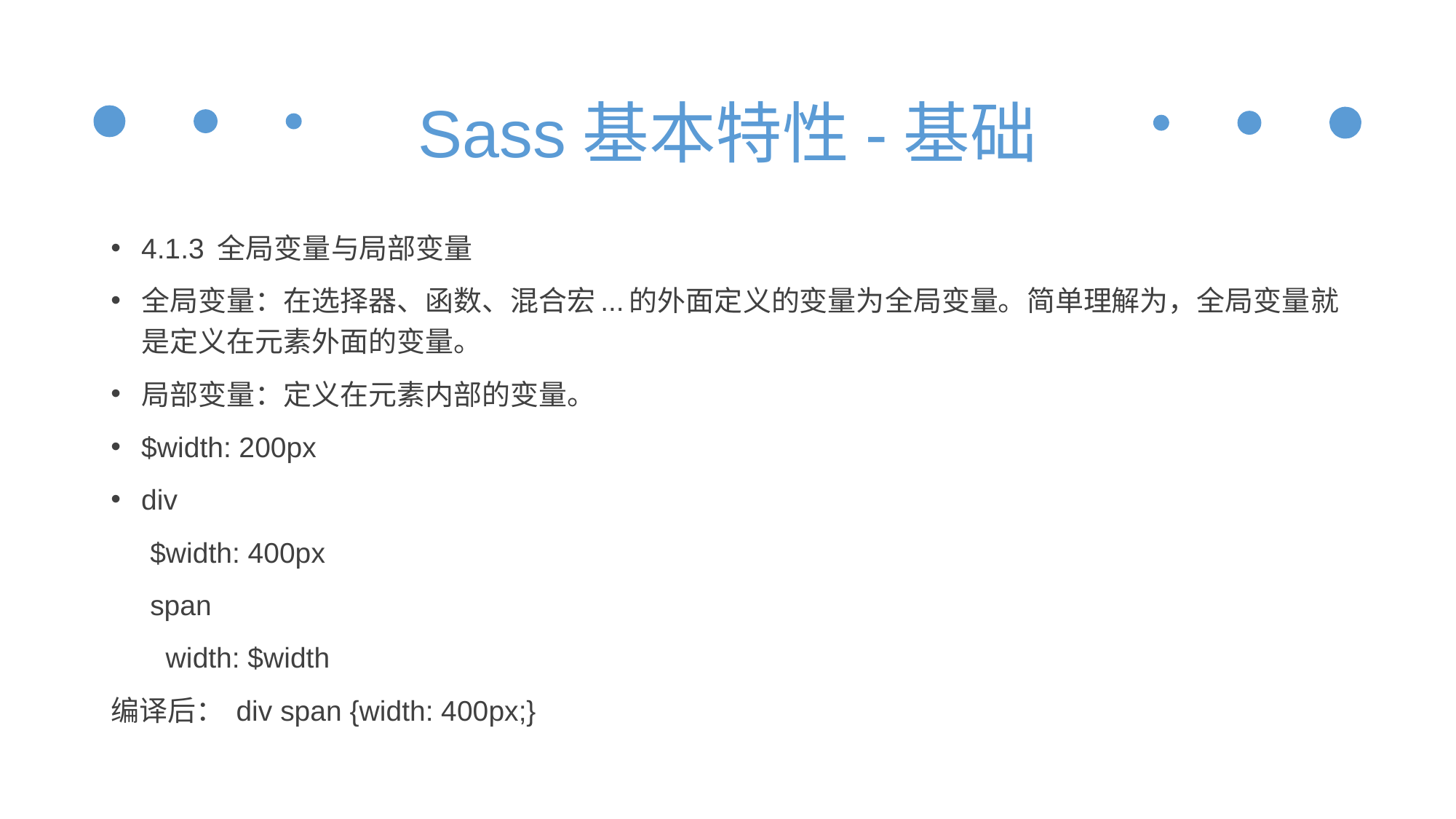

# Sass基本特性-基础
4.1.3 全局变量与局部变量
全局变量：在选择器、函数、混合宏...的外面定义的变量为全局变量。简单理解为，全局变量就是定义在元素外面的变量。
局部变量：定义在元素内部的变量。
$width: 200px
div
     $width: 400px
     span
       width: $width
编译后： div span {width: 400px;}